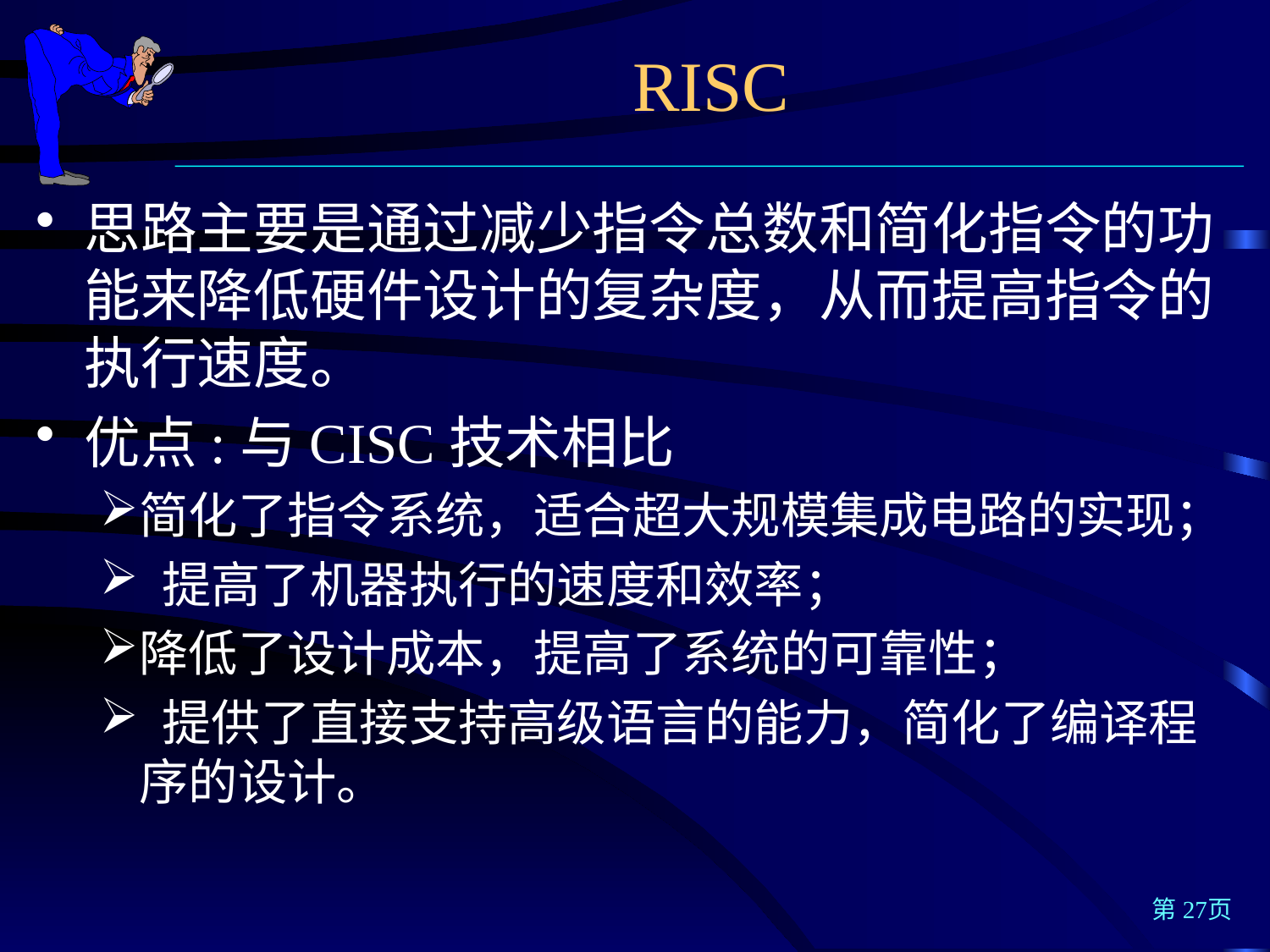

RISC
思路主要是通过减少指令总数和简化指令的功能来降低硬件设计的复杂度，从而提高指令的执行速度。
优点:与CISC技术相比
简化了指令系统，适合超大规模集成电路的实现；
 提高了机器执行的速度和效率；
降低了设计成本，提高了系统的可靠性；
 提供了直接支持高级语言的能力，简化了编译程序的设计。
第27页